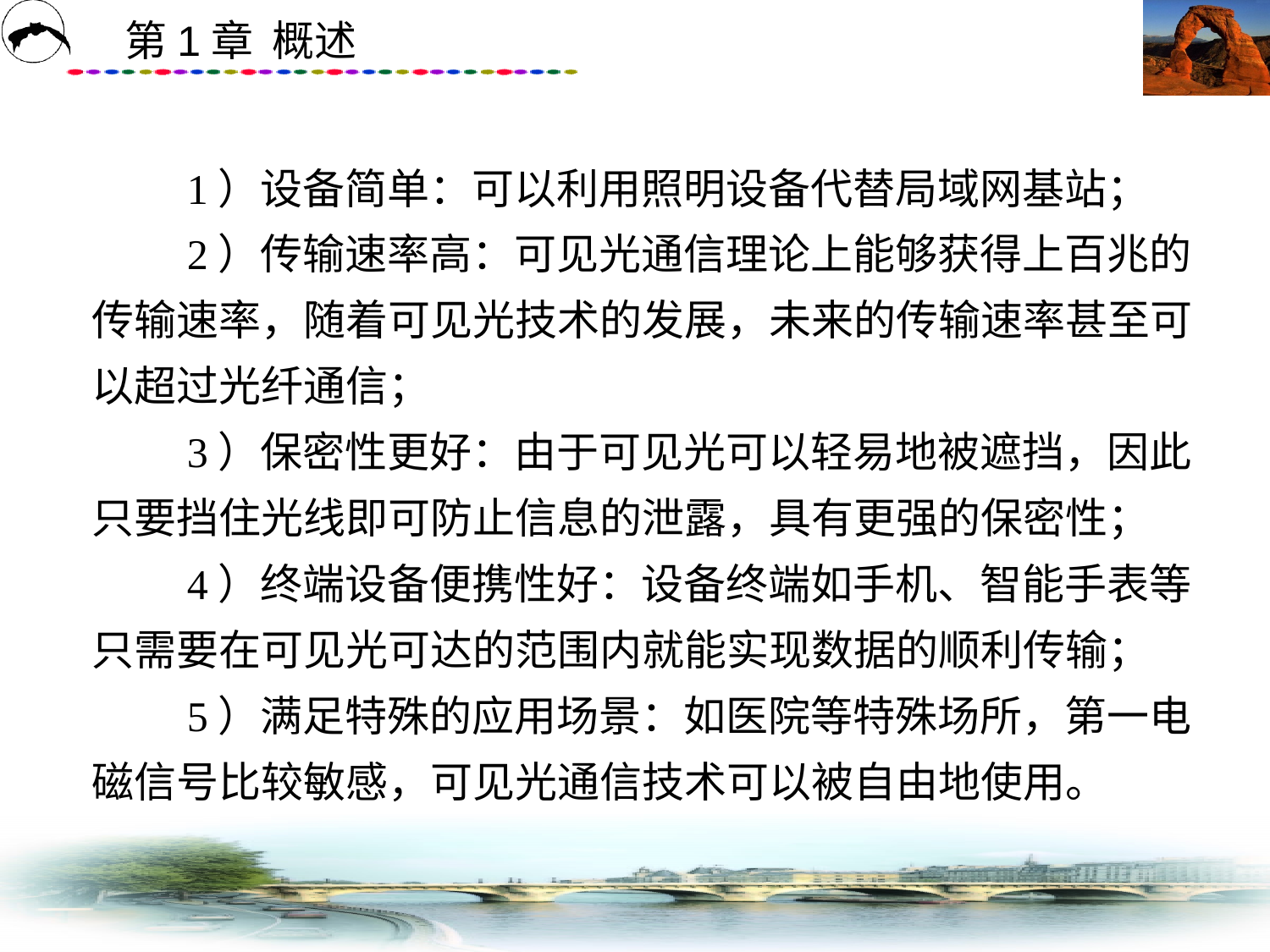

# 1）设备简单：可以利用照明设备代替局域网基站； 　　2）传输速率高：可见光通信理论上能够获得上百兆的传输速率，随着可见光技术的发展，未来的传输速率甚至可以超过光纤通信； 　　3）保密性更好：由于可见光可以轻易地被遮挡，因此只要挡住光线即可防止信息的泄露，具有更强的保密性； 　　4）终端设备便携性好：设备终端如手机、智能手表等只需要在可见光可达的范围内就能实现数据的顺利传输； 　　5）满足特殊的应用场景：如医院等特殊场所，第一电磁信号比较敏感，可见光通信技术可以被自由地使用。